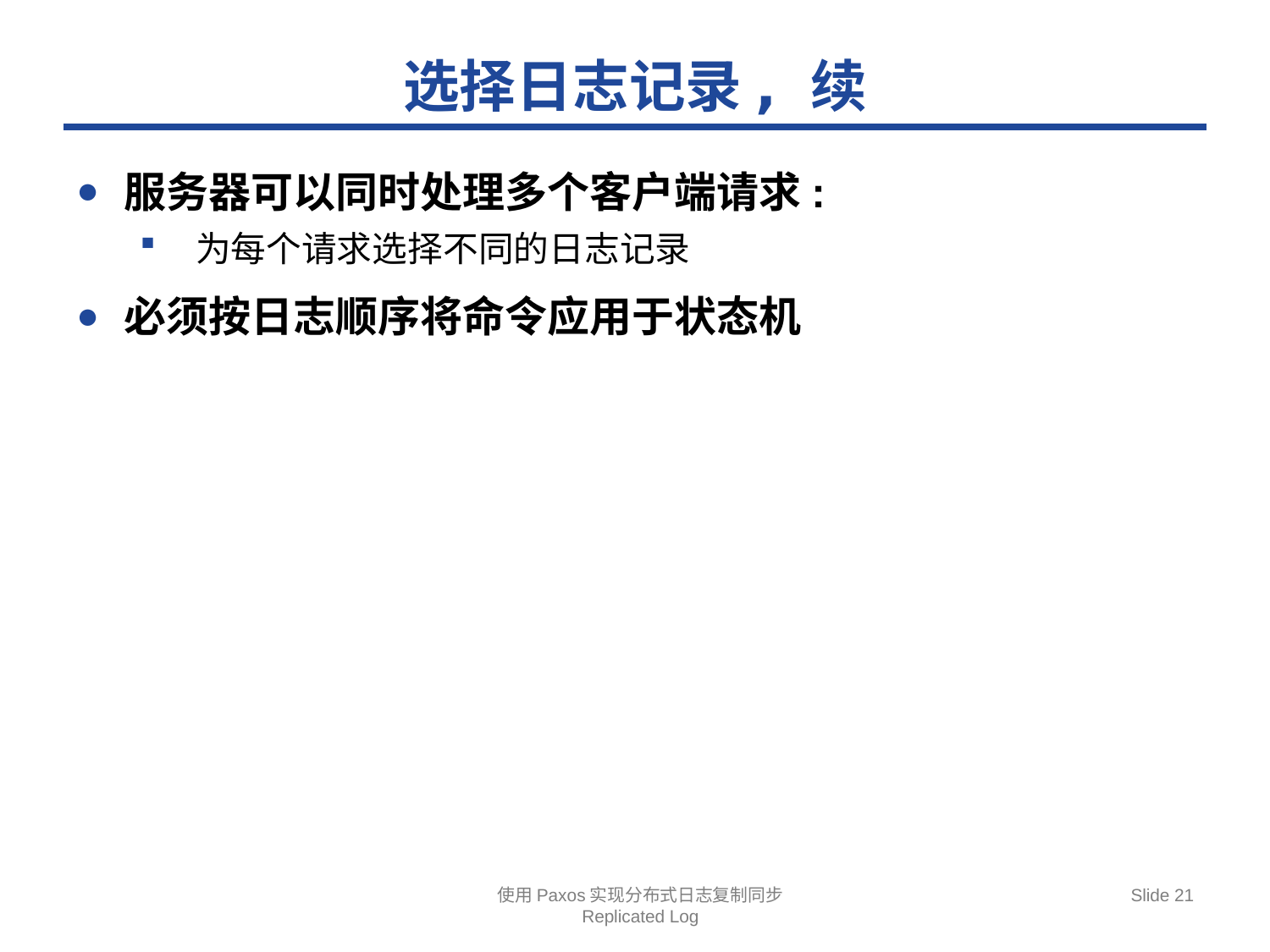

# 选择日志记录, 续
服务器可以同时处理多个客户端请求:
 为每个请求选择不同的日志记录
必须按日志顺序将命令应用于状态机

使用Paxos实现分布式日志复制同步
Replicated Log
Slide 21